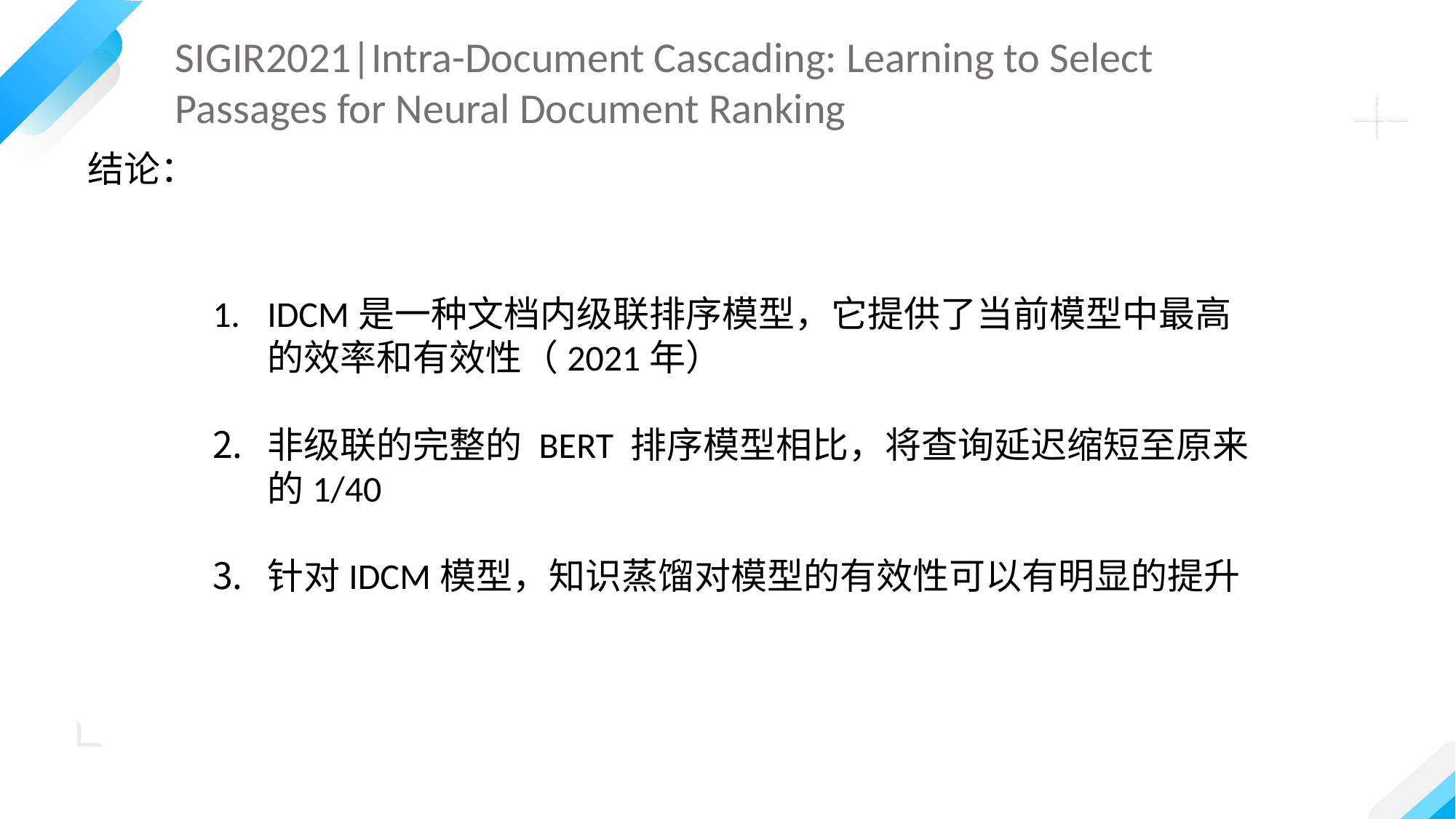

SIGIR2021|Intra-Document Cascading: Learning to Select Passages for Neural Document Ranking

结论：
IDCM是一种文档内级联排序模型，它提供了当前模型中最高的效率和有效性（2021年）

非级联的完整的 BERT 排序模型相比，将查询延迟缩短至原来的1/40

针对IDCM模型，知识蒸馏对模型的有效性可以有明显的提升